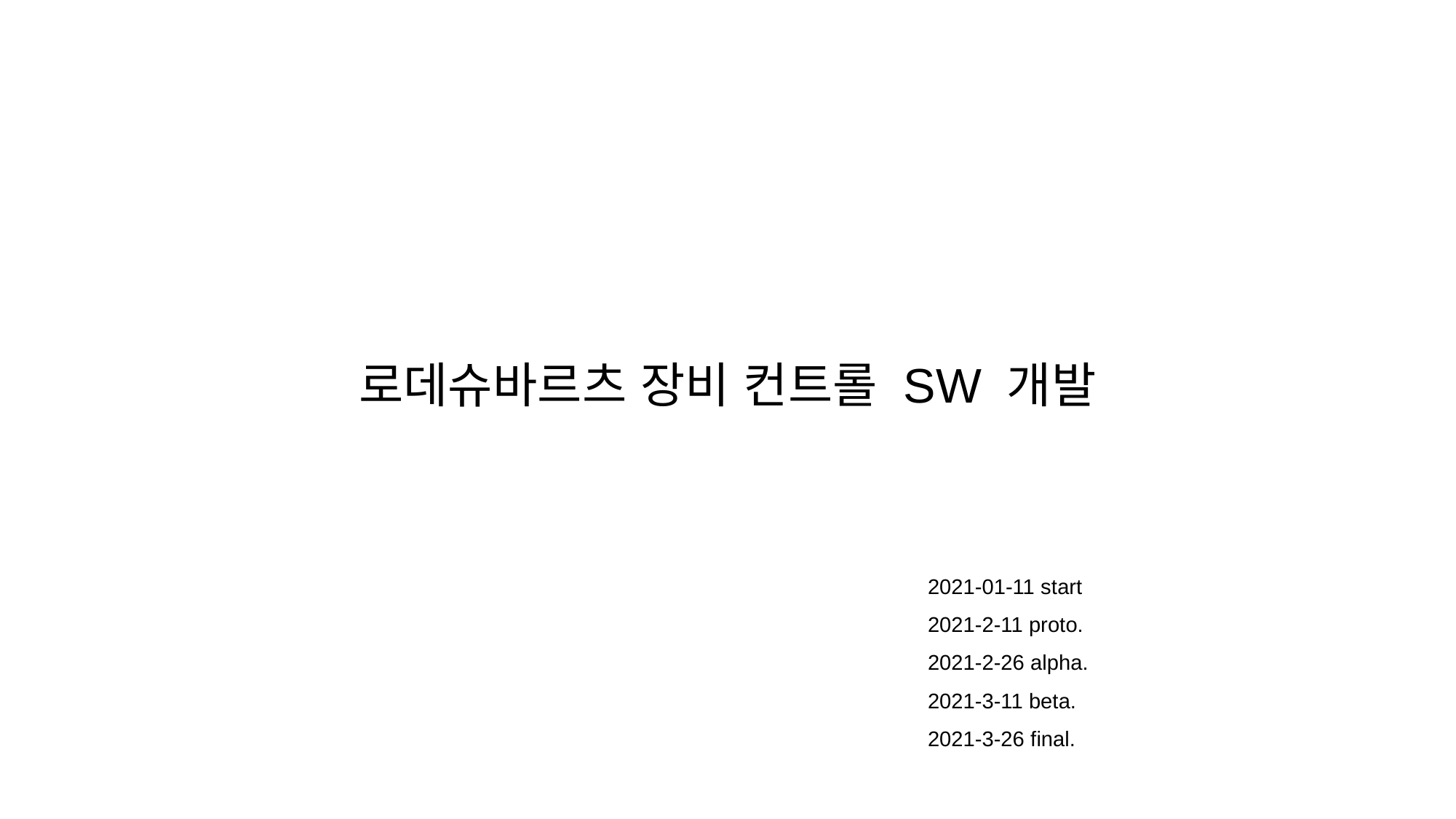

# 로데슈바르츠 장비 컨트롤 SW 개발
2021-01-11 start
2021-2-11 proto.
2021-2-26 alpha.
2021-3-11 beta.
2021-3-26 final.